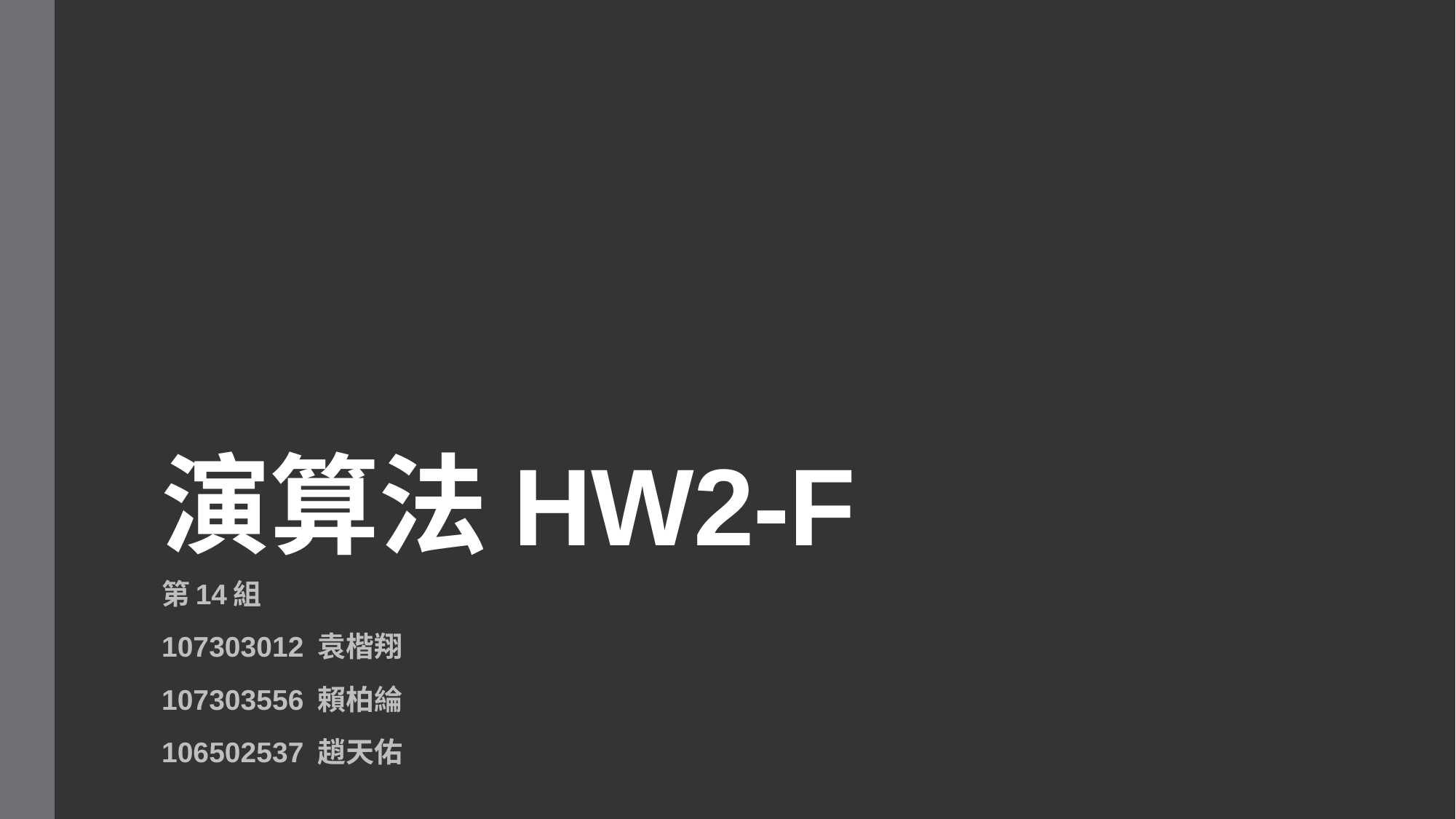

# 演算法HW2-F
第14組
107303012 袁楷翔
107303556 賴柏綸
106502537 趙天佑